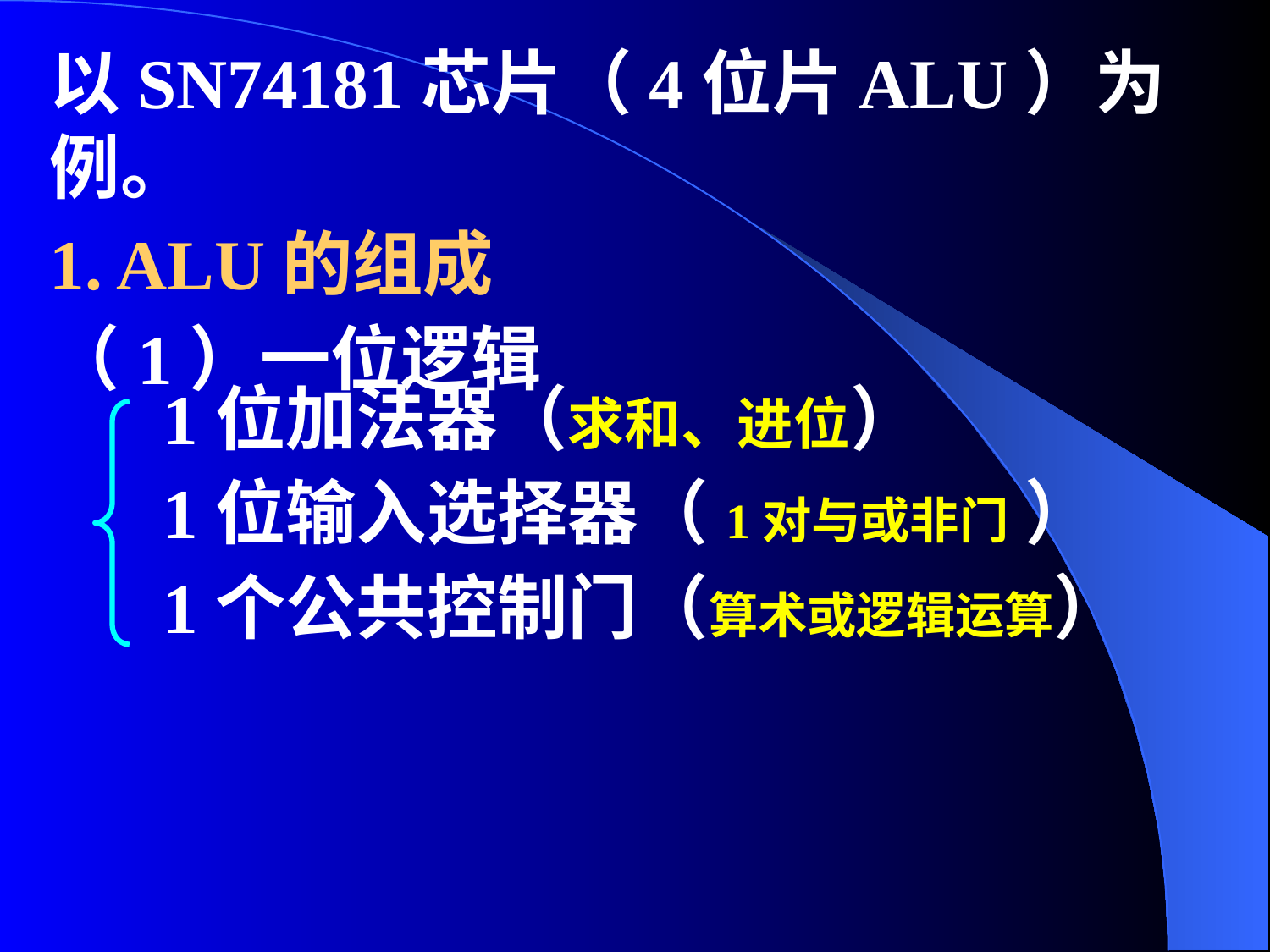

以SN74181芯片（4位片ALU）为例。
1. ALU的组成
（1）一位逻辑
1位加法器（求和、进位）
1位输入选择器（1对与或非门 ）
1个公共控制门（算术或逻辑运算）